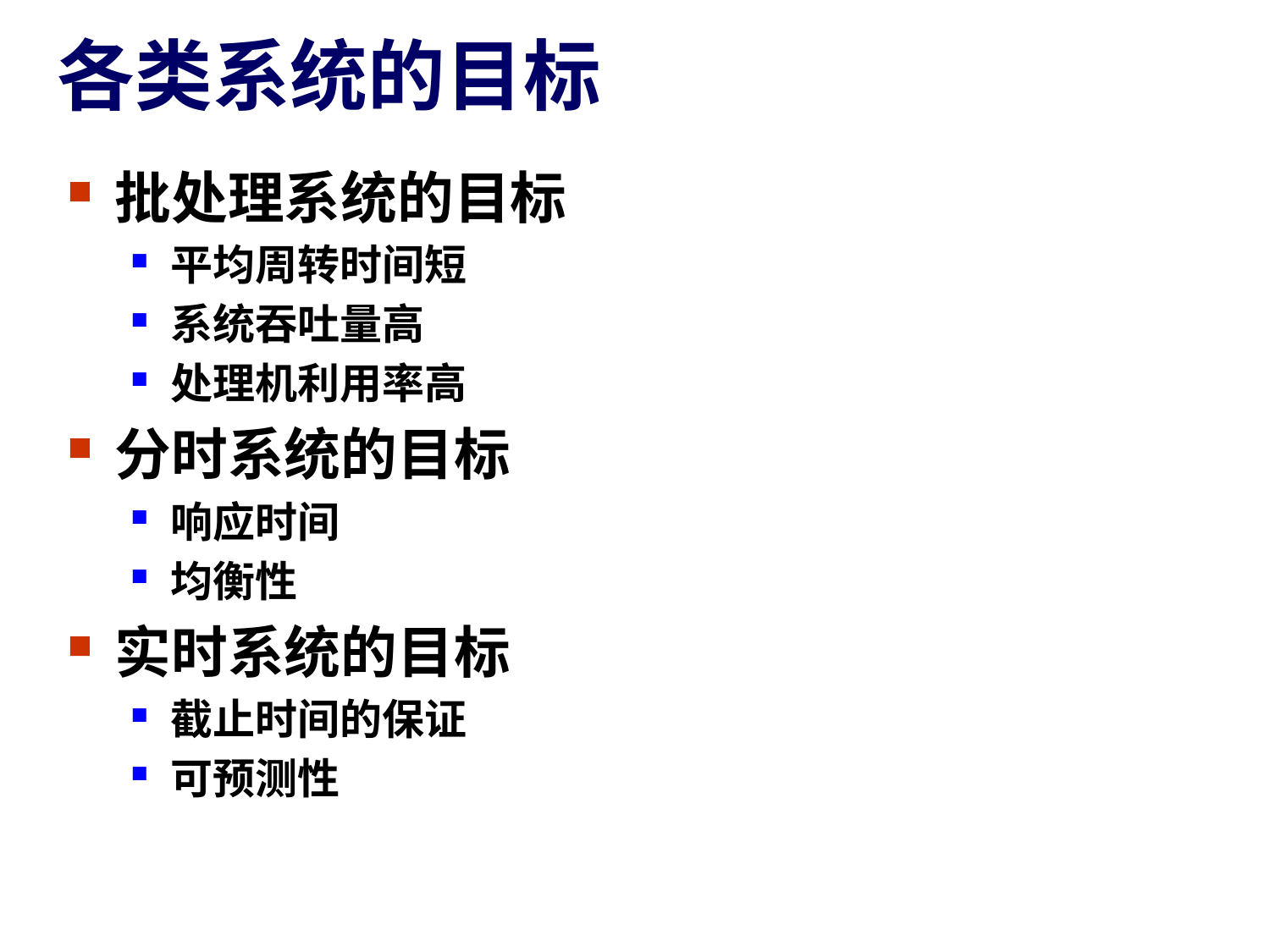

# 各类系统的目标
批处理系统的目标
平均周转时间短
系统吞吐量高
处理机利用率高
分时系统的目标
响应时间
均衡性
实时系统的目标
截止时间的保证
可预测性